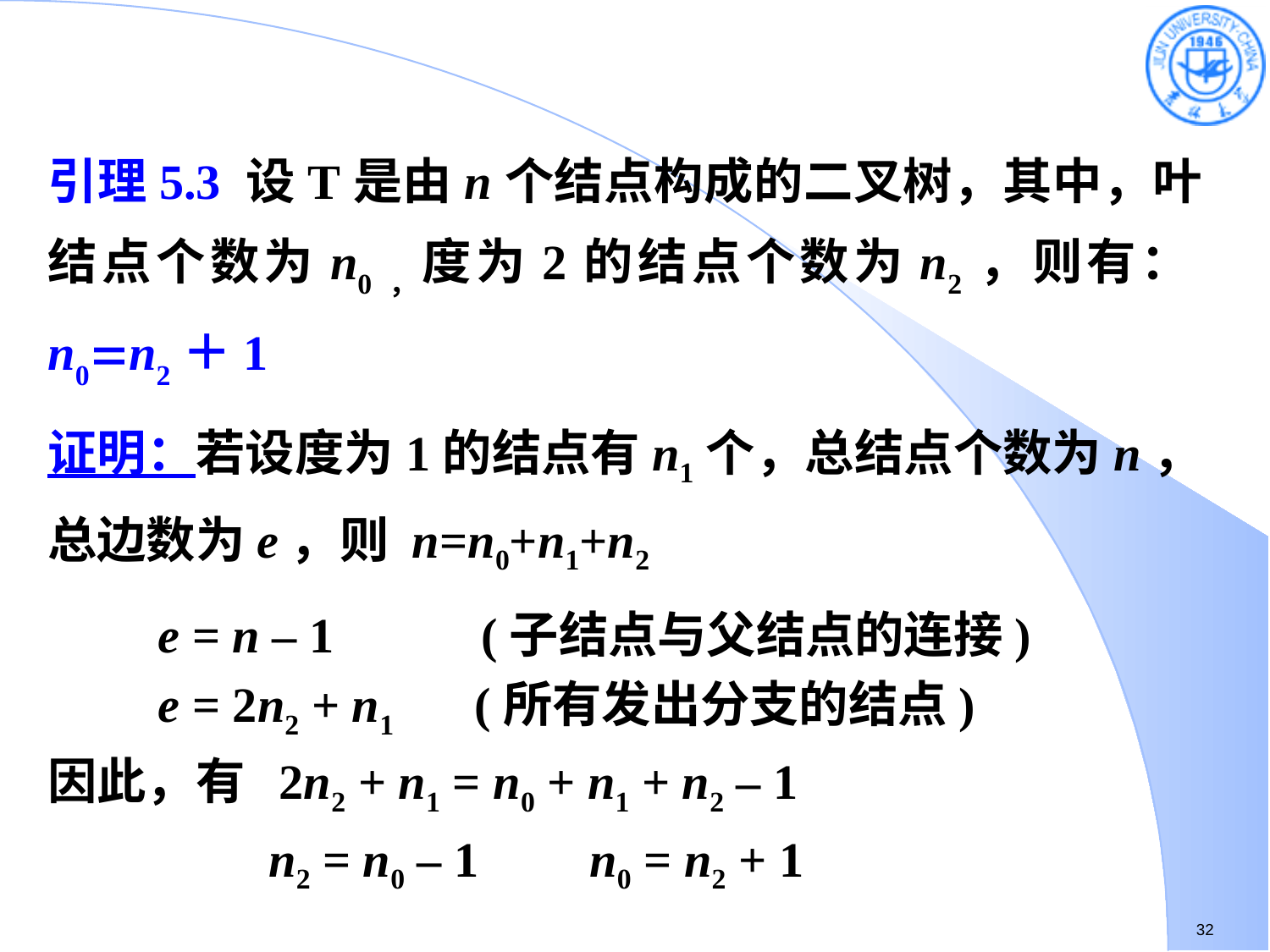

引理5.3 设T是由n个结点构成的二叉树，其中，叶结点个数为n0，度为2的结点个数为n2，则有：n0=n2＋1
证明：若设度为1的结点有n1个，总结点个数为n，总边数为e，则 n=n0+n1+n2
         e = n – 1  　　(子结点与父结点的连接)
         e = 2n2 + n1　　(所有发出分支的结点)
因此，有  2n2 + n1 = n0 + n1 + n2 – 1
                  n2 = n0 – 1         n0 = n2 + 1